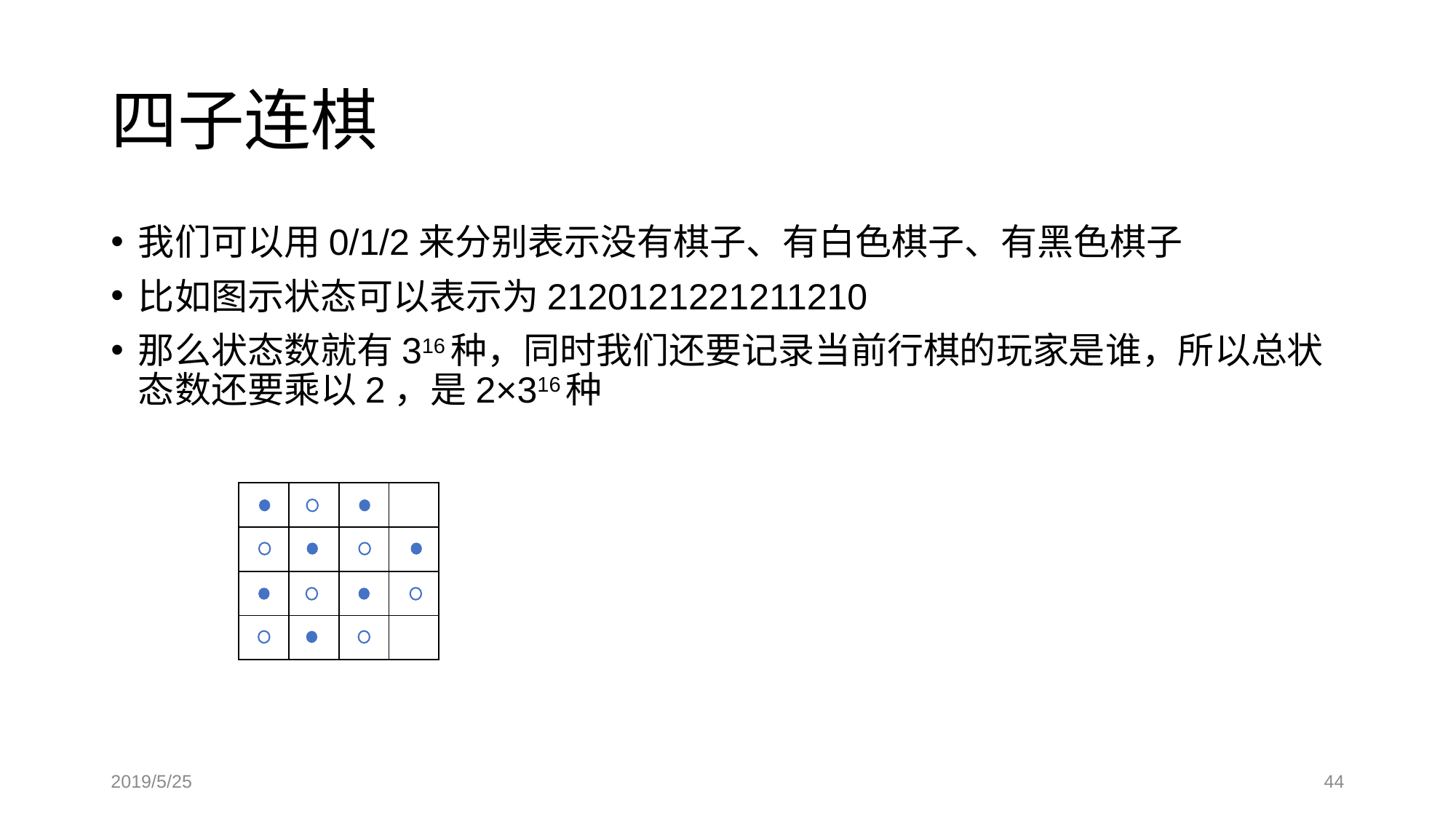

# 四子连棋
我们可以用0/1/2来分别表示没有棋子、有白色棋子、有黑色棋子
比如图示状态可以表示为2120121221211210
那么状态数就有316种，同时我们还要记录当前行棋的玩家是谁，所以总状态数还要乘以2，是2×316种

|  |  |  |  |
| --- | --- | --- | --- |
|  |  |  |  |
|  |  |  |  |
|  |  |  |  |

2019/5/25
44